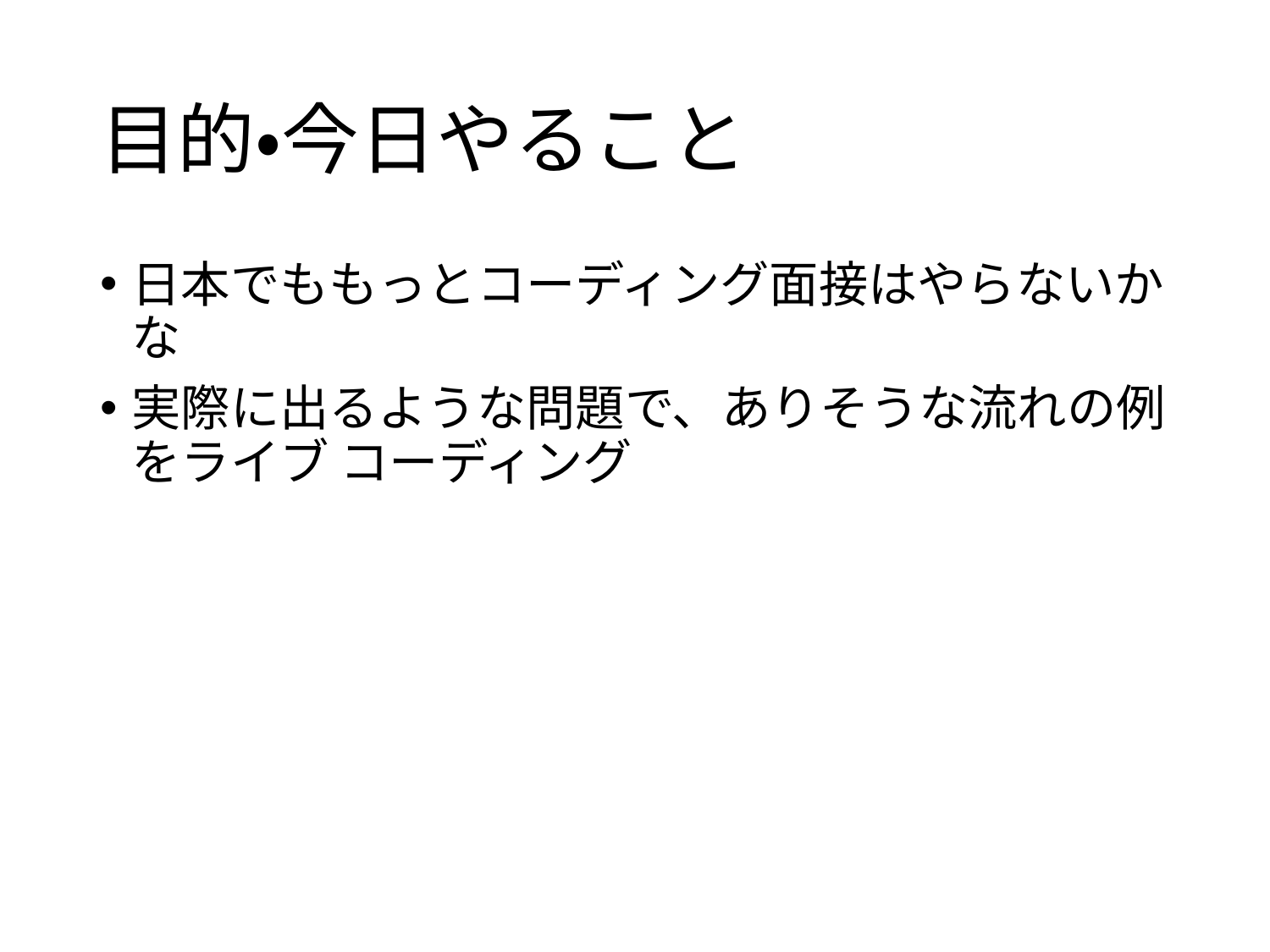

# 目的・今日やること
日本でももっとコーディング面接はやらないかな
実際に出るような問題で、ありそうな流れの例をライブ コーディング